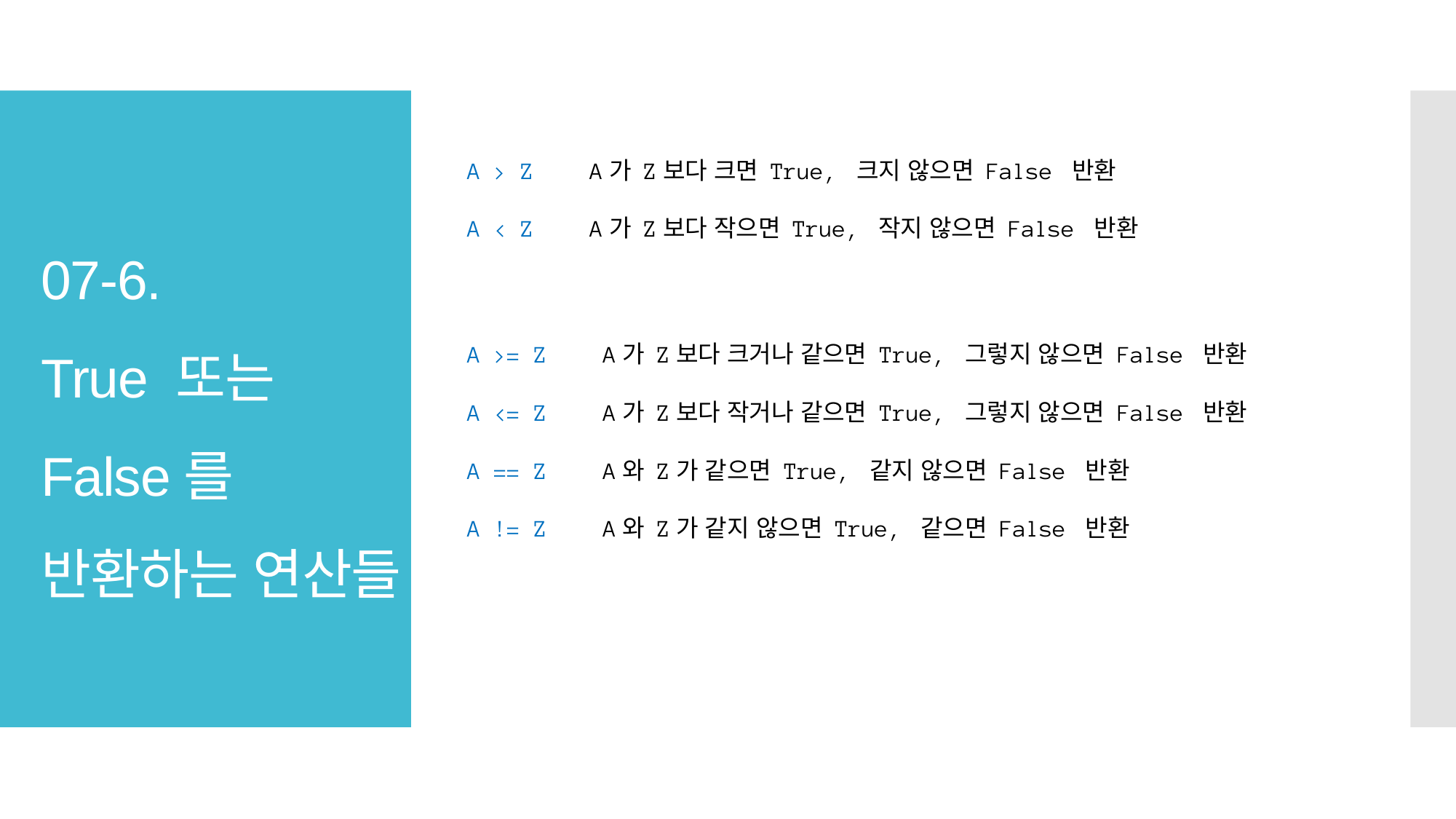

A > Z 	 A가 Z보다 크면 True, 크지 않으면 False 반환
A < Z 	 A가 Z보다 작으면 True, 작지 않으면 False 반환
# 07-6. True 또는 False를 반환하는 연산들
A >= Z 	  A가 Z보다 크거나 같으면 True, 그렇지 않으면 False 반환
A <= Z 	  A가 Z보다 작거나 같으면 True, 그렇지 않으면 False 반환
A == Z 	  A와 Z가 같으면 True, 같지 않으면 False 반환
A != Z 	  A와 Z가 같지 않으면 True, 같으면 False 반환